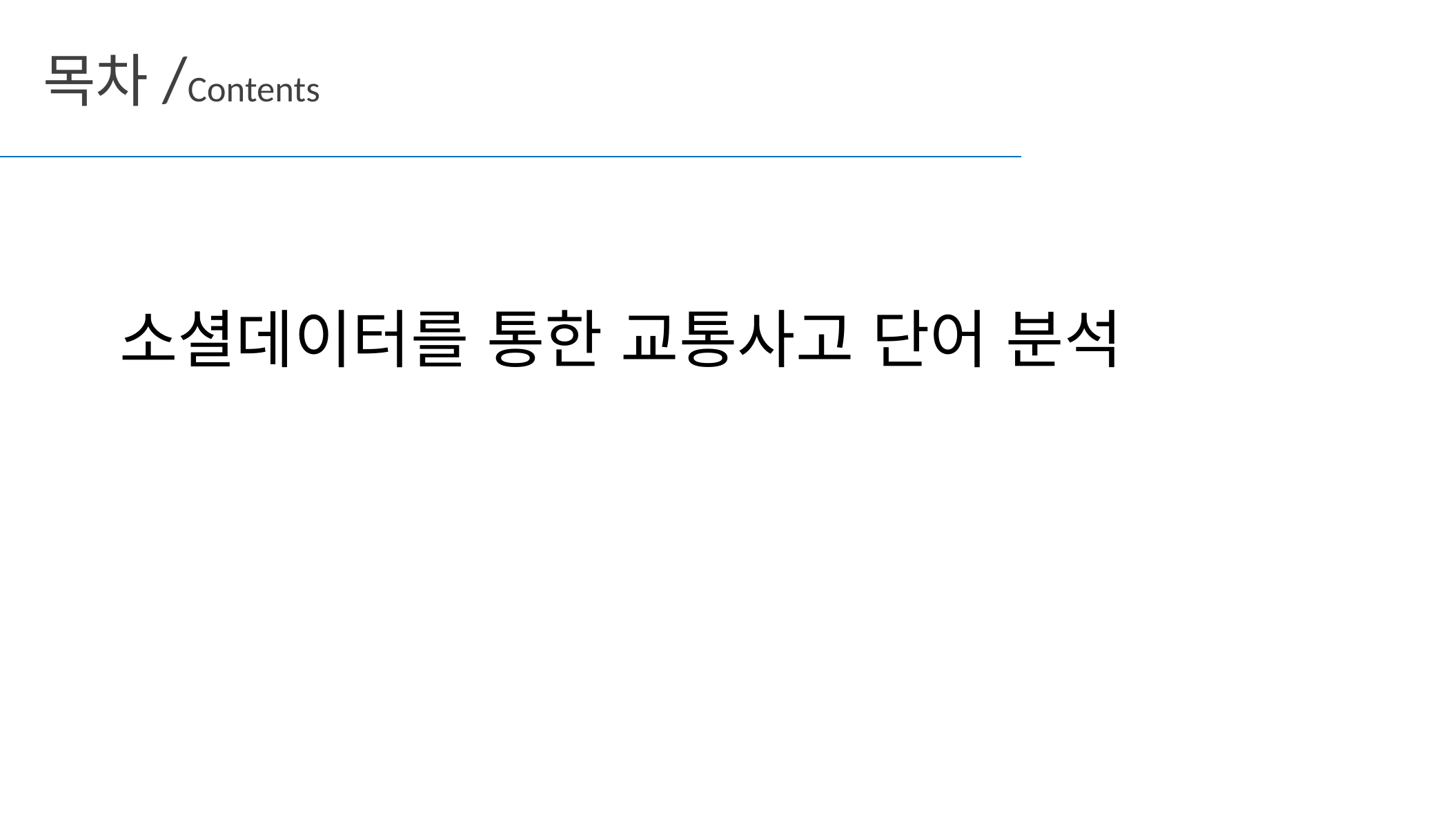

목차/Contents
# 소셜데이터를 통한 교통사고 단어 분석